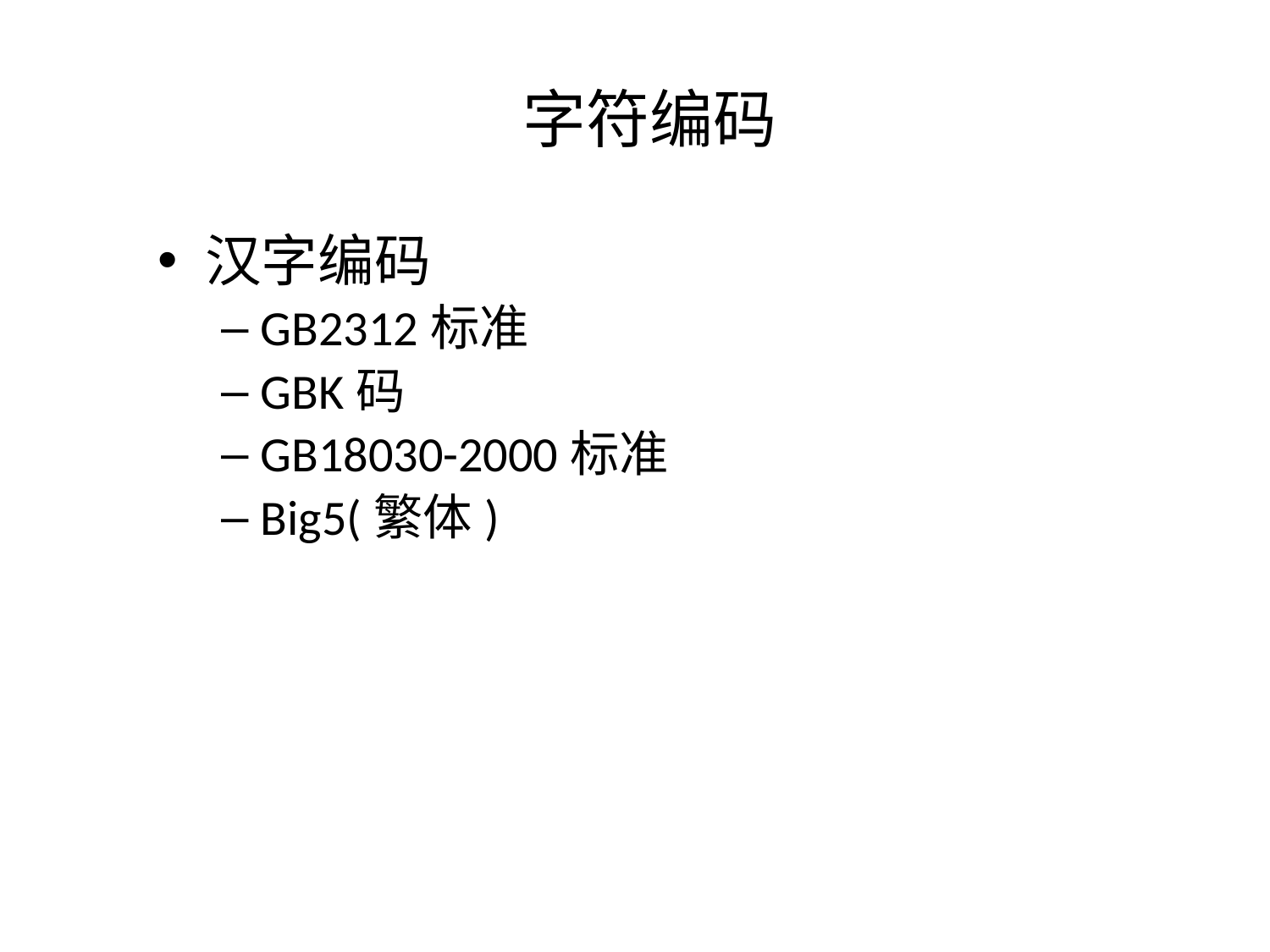

# 字符编码
汉字编码
GB2312标准
GBK码
GB18030-2000标准
Big5(繁体)